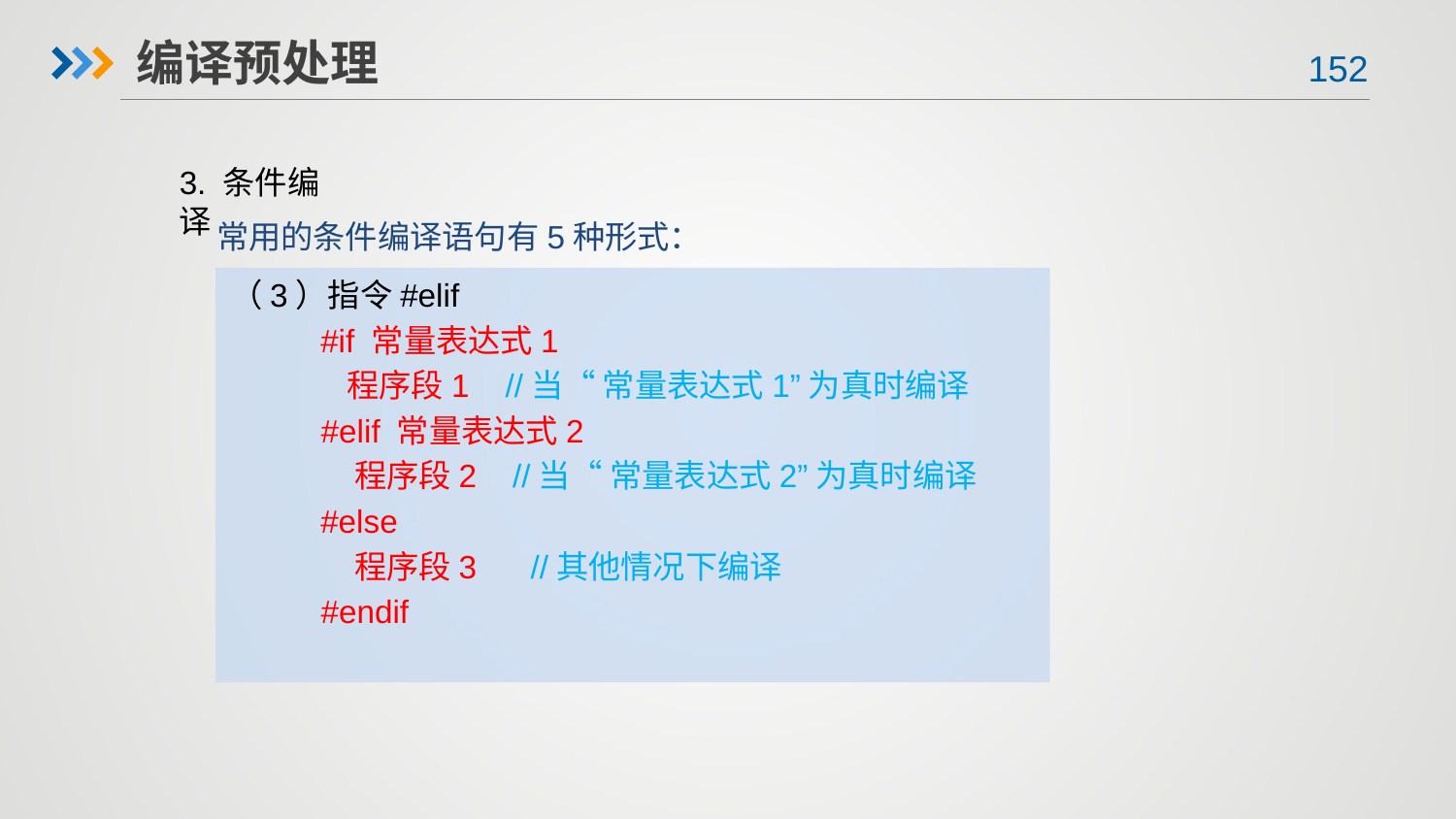

编译预处理
3. 条件编译
常用的条件编译语句有5种形式：
（3）指令#elif
  #if 常量表达式1
     程序段1    //当“ 常量表达式1”为真时编译
  #elif 常量表达式2
      程序段2    //当“ 常量表达式2”为真时编译
  #else
      程序段3      //其他情况下编译
  #endif